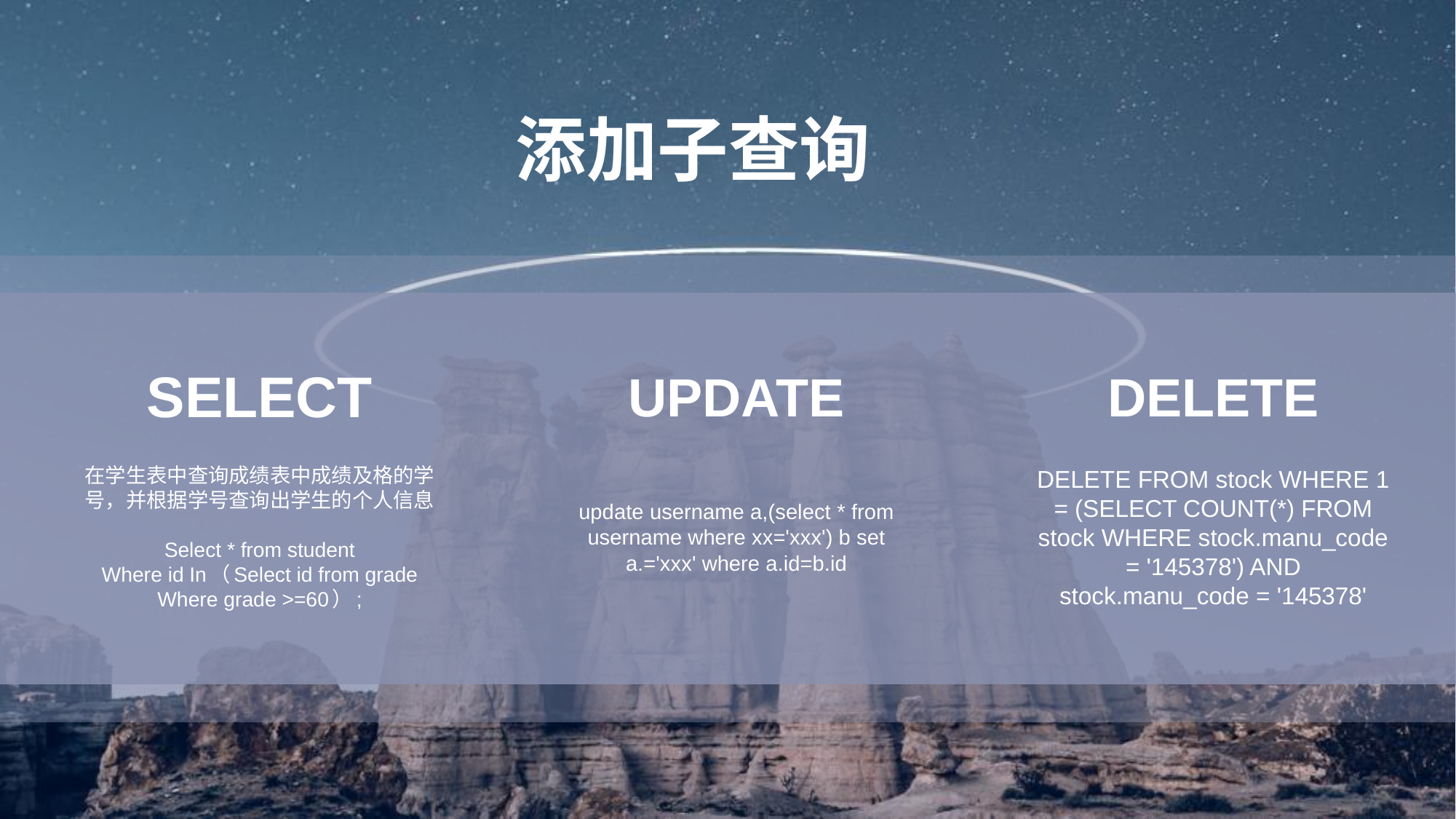

添加子查询
SELECT
UPDATE
DELETE
在学生表中查询成绩表中成绩及格的学号，并根据学号查询出学生的个人信息

Select * from student
Where id In（Select id from grade
Where grade >=60）;
update username a,(select * from username where xx='xxx') b set a.='xxx' where a.id=b.id
DELETE FROM stock WHERE 1 = (SELECT COUNT(*) FROM stock WHERE stock.manu_code = '145378') AND stock.manu_code = '145378'